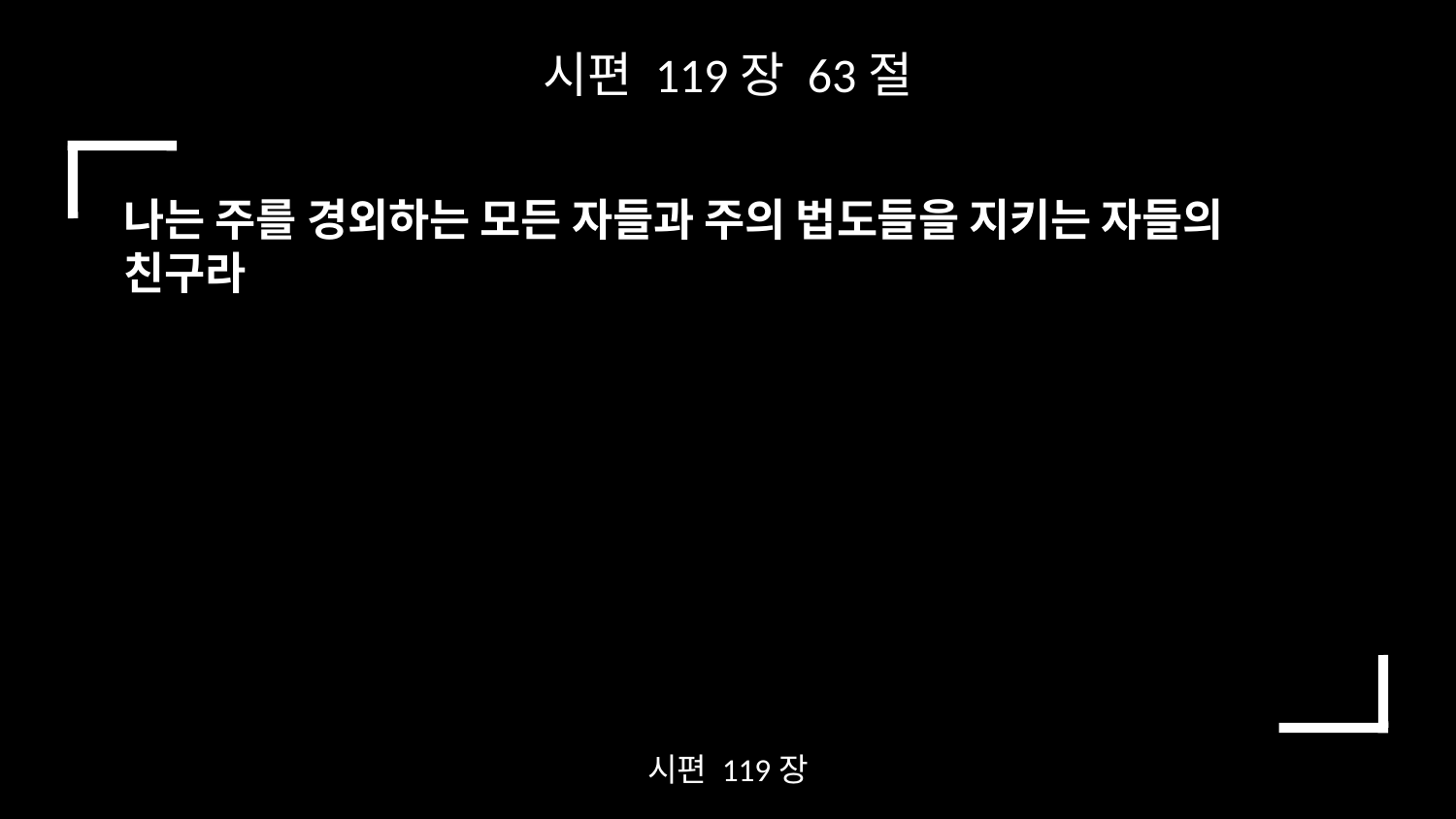

시편 119장 63절

나는 주를 경외하는 모든 자들과 주의 법도들을 지키는 자들의 친구라

시편 119장